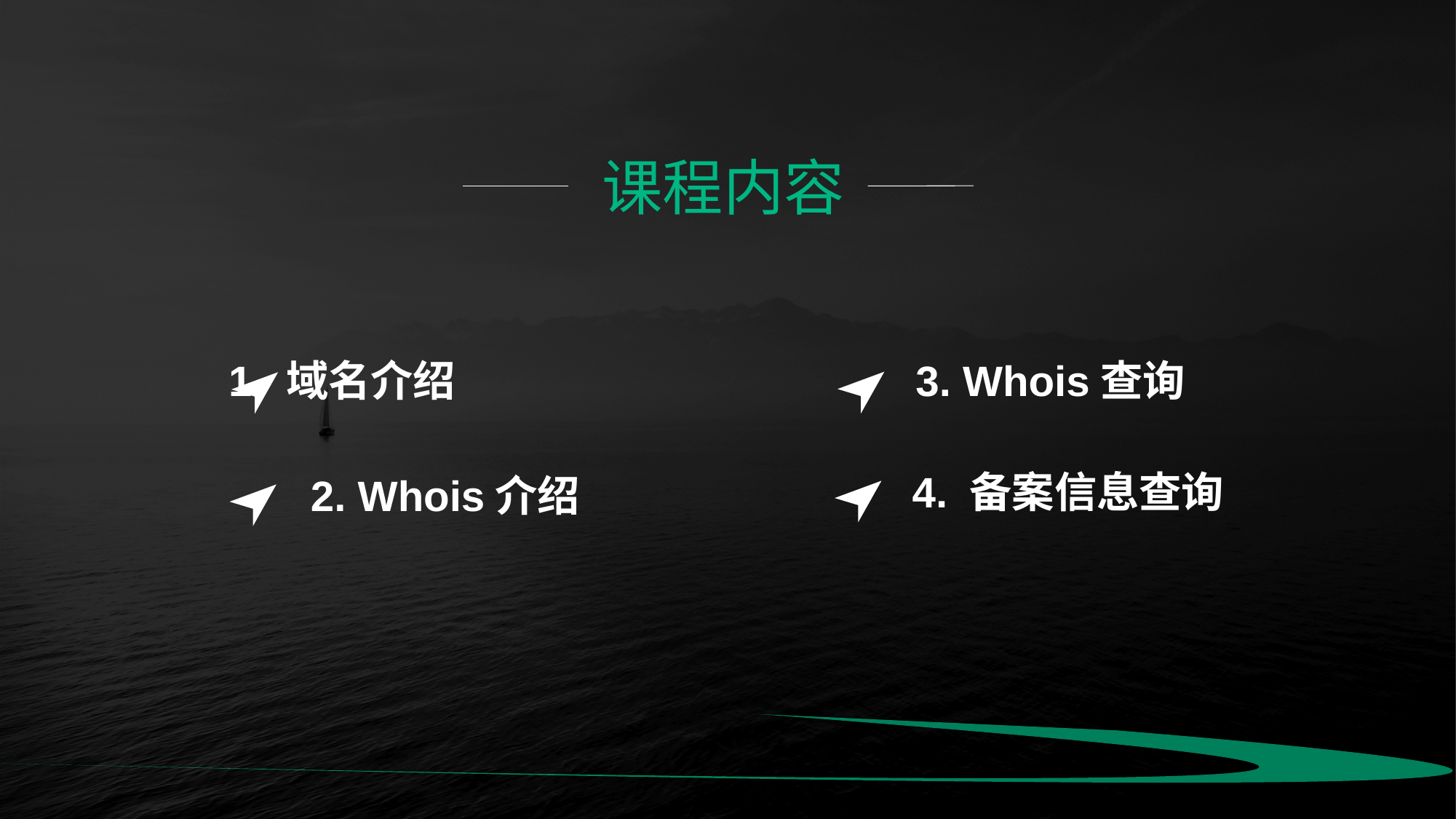

课程内容
3. Whois查询

4. 备案信息查询

1. 域名介绍

2. Whois介绍